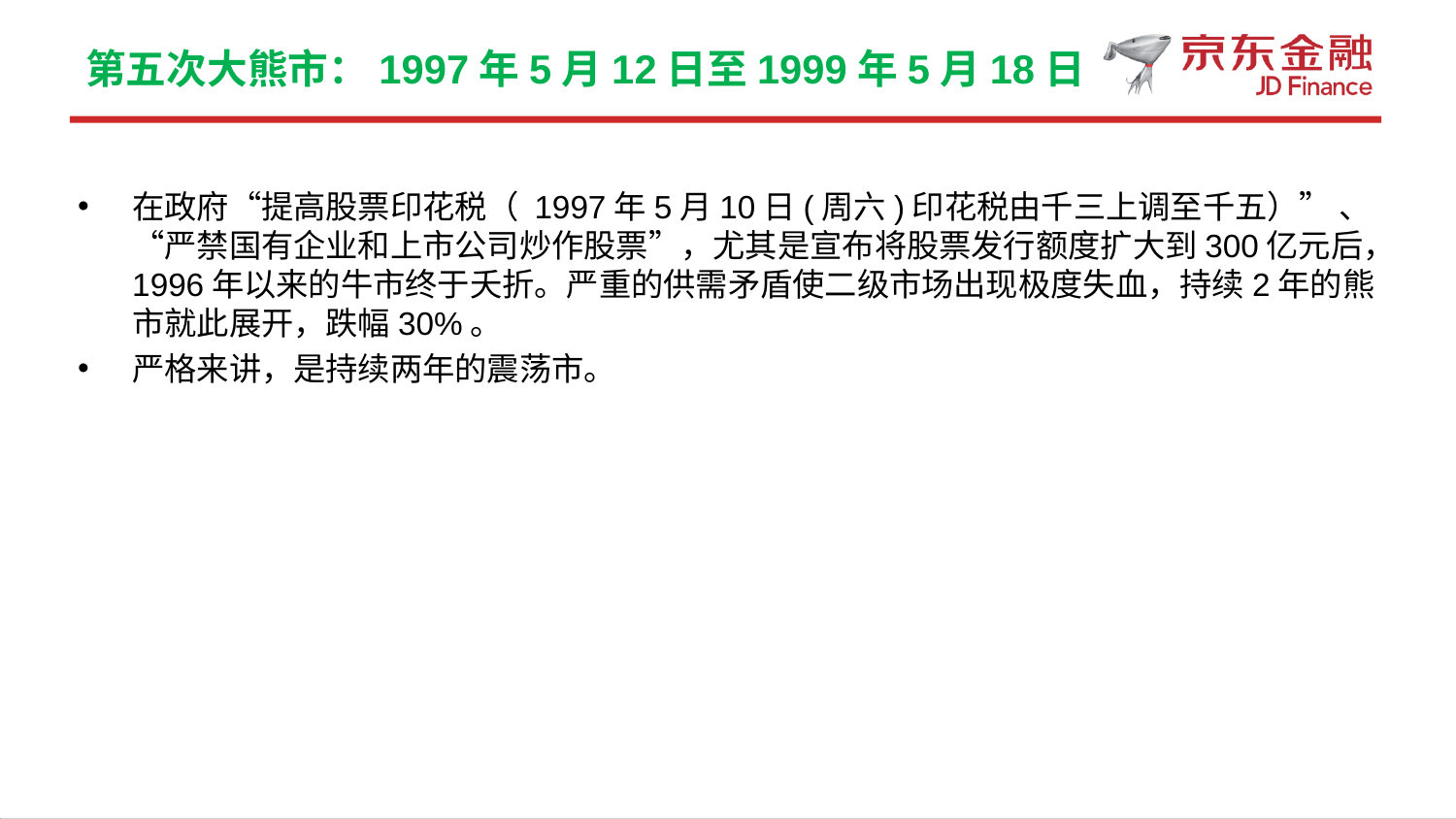

# 第五次大熊市：1997年5月12日至1999年5月18日

在政府“提高股票印花税（ 1997年5月10日(周六)印花税由千三上调至千五）” 、“严禁国有企业和上市公司炒作股票”，尤其是宣布将股票发行额度扩大到300亿元后，1996年以来的牛市终于夭折。严重的供需矛盾使二级市场出现极度失血，持续2年的熊市就此展开，跌幅30%。
严格来讲，是持续两年的震荡市。